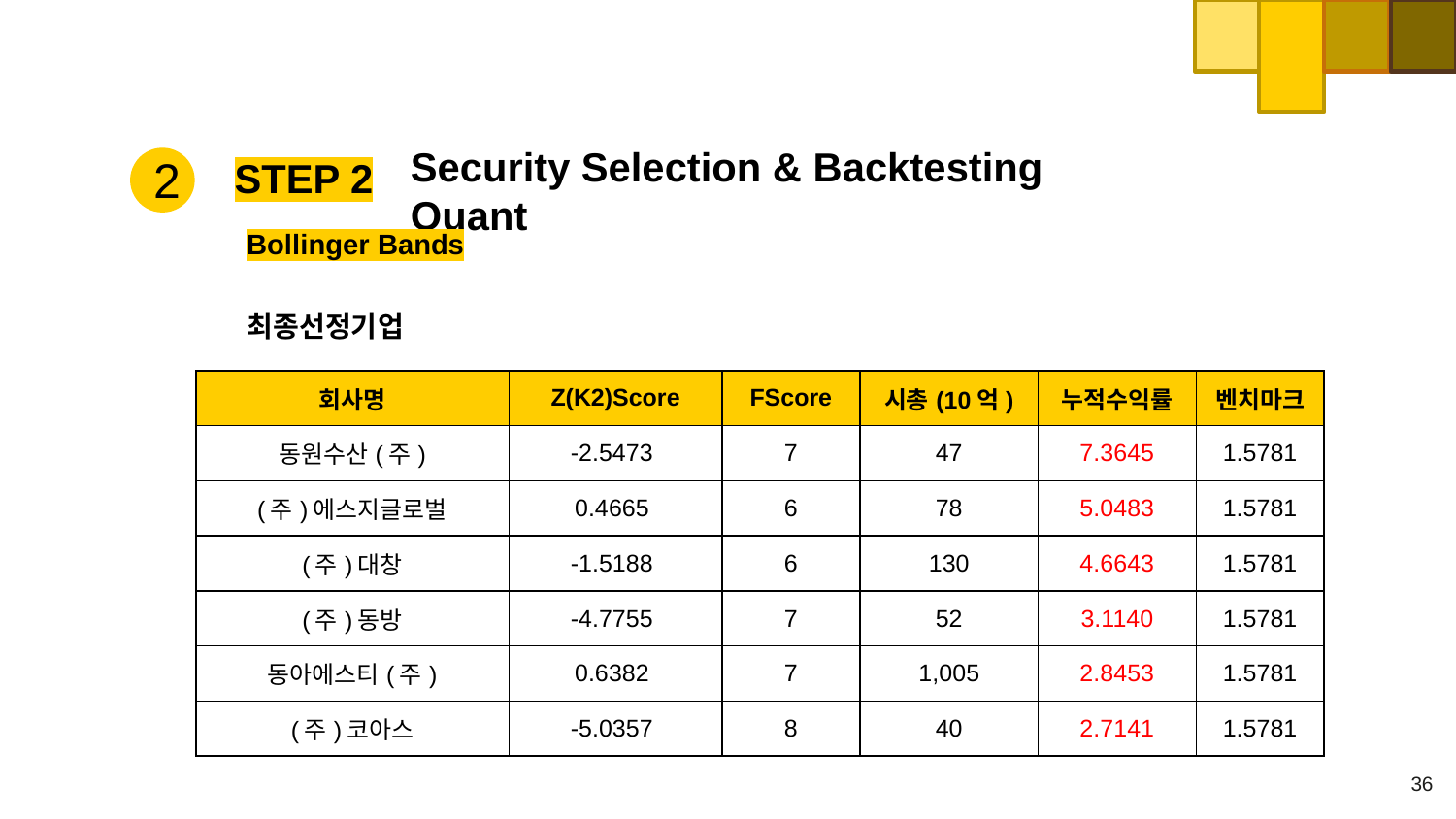

Security Selection & Backtesting Quant
2
# STEP 2
Bollinger Bands

최종선정기업

| 회사명 | Z(K2)Score | FScore | 시총(10억) | 누적수익률 | 벤치마크 |
| --- | --- | --- | --- | --- | --- |
| 동원수산(주) | -2.5473 | 7 | 47 | 7.3645 | 1.5781 |
| (주)에스지글로벌 | 0.4665 | 6 | 78 | 5.0483 | 1.5781 |
| (주)대창 | -1.5188 | 6 | 130 | 4.6643 | 1.5781 |
| (주)동방 | -4.7755 | 7 | 52 | 3.1140 | 1.5781 |
| 동아에스티(주) | 0.6382 | 7 | 1,005 | 2.8453 | 1.5781 |
| (주)코아스 | -5.0357 | 8 | 40 | 2.7141 | 1.5781 |

36